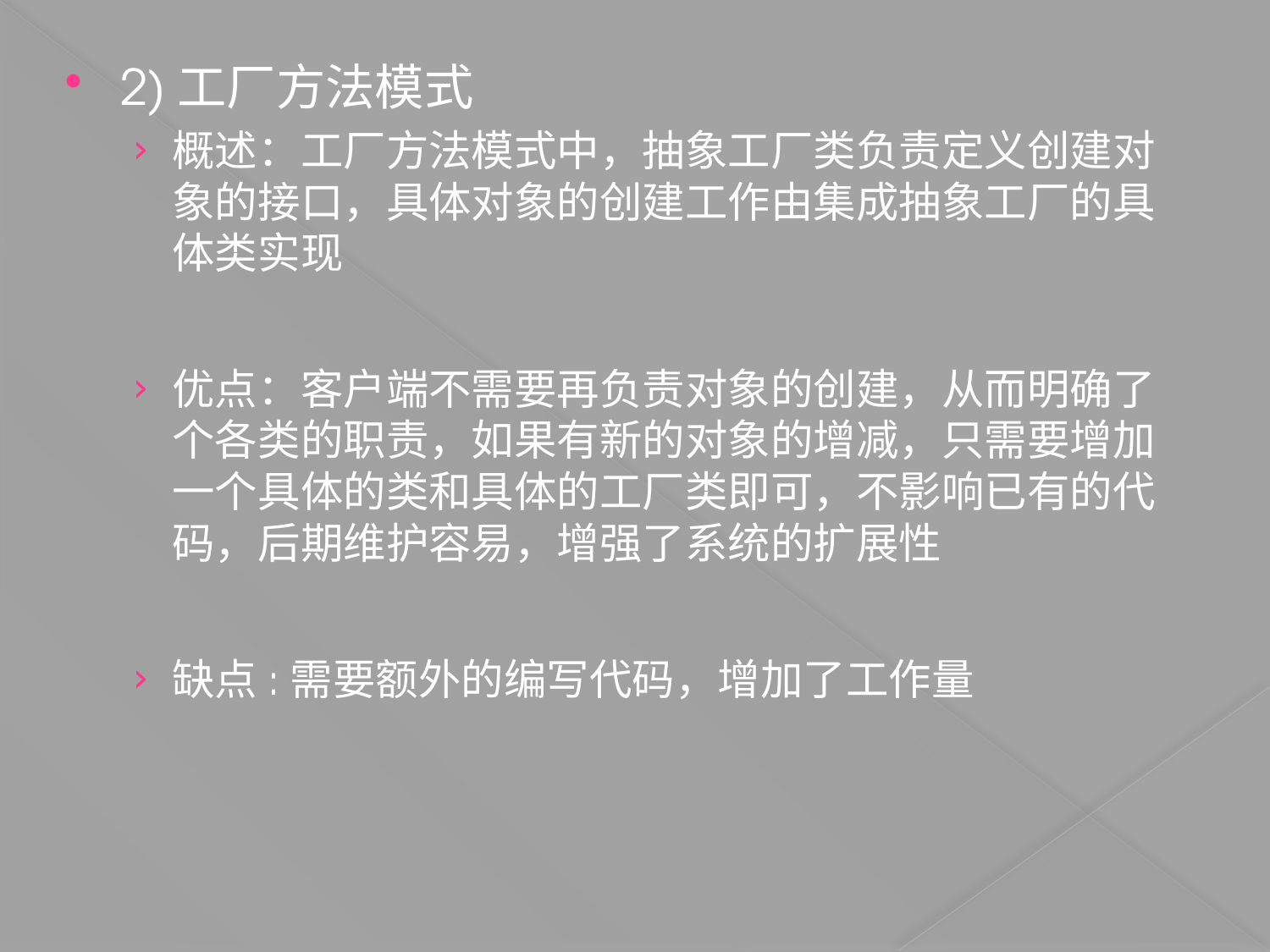

2)工厂方法模式
概述：工厂方法模式中，抽象工厂类负责定义创建对象的接口，具体对象的创建工作由集成抽象工厂的具体类实现

优点：客户端不需要再负责对象的创建，从而明确了个各类的职责，如果有新的对象的增减，只需要增加一个具体的类和具体的工厂类即可，不影响已有的代码，后期维护容易，增强了系统的扩展性

缺点:需要额外的编写代码，增加了工作量